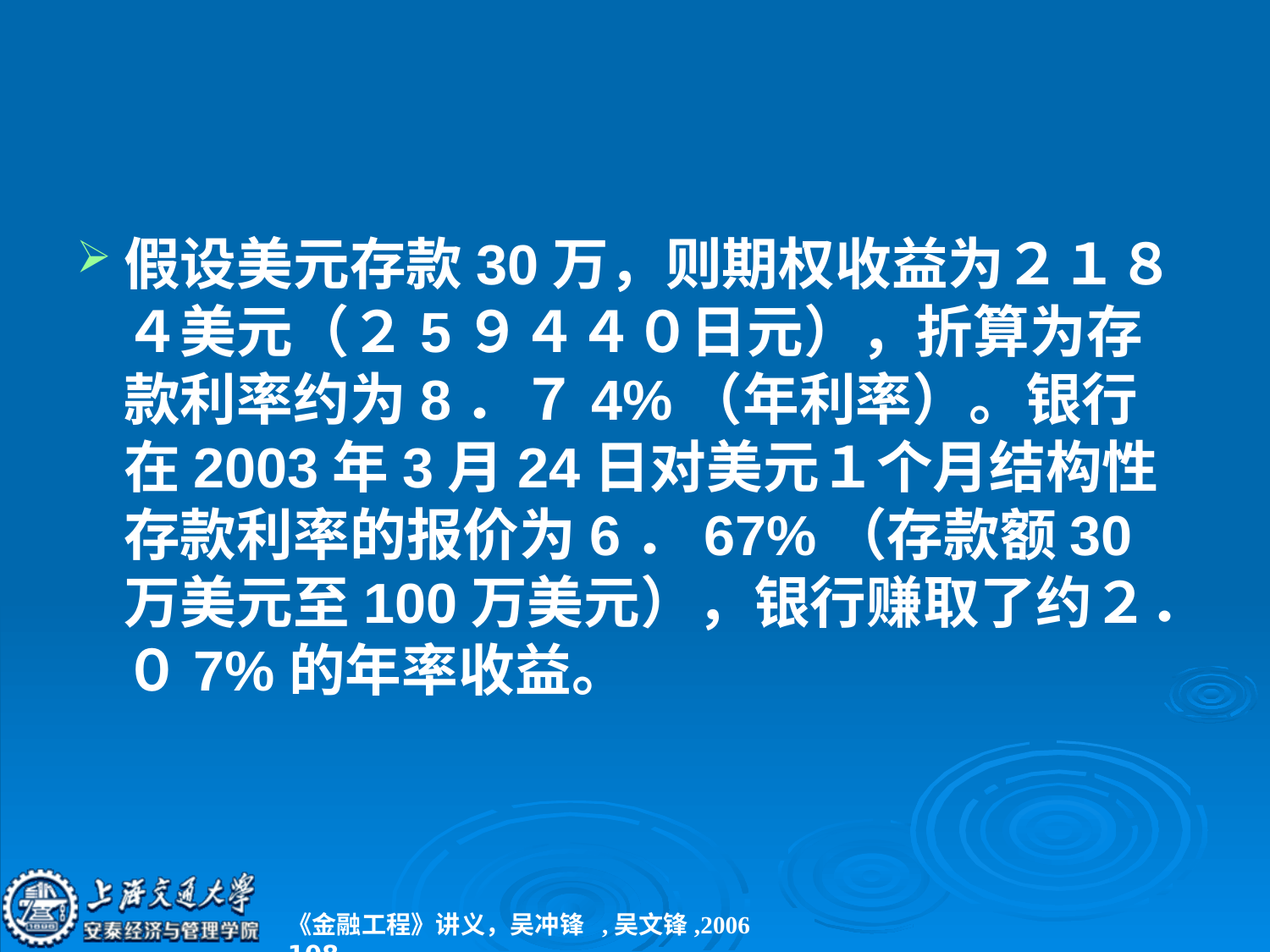

#
假设美元存款30万，则期权收益为２１８４美元（２5９４４０日元），折算为存款利率约为8．７4%（年利率）。银行在2003年3月24日对美元１个月结构性存款利率的报价为6．67%（存款额30万美元至100万美元），银行赚取了约２．０7%的年率收益。